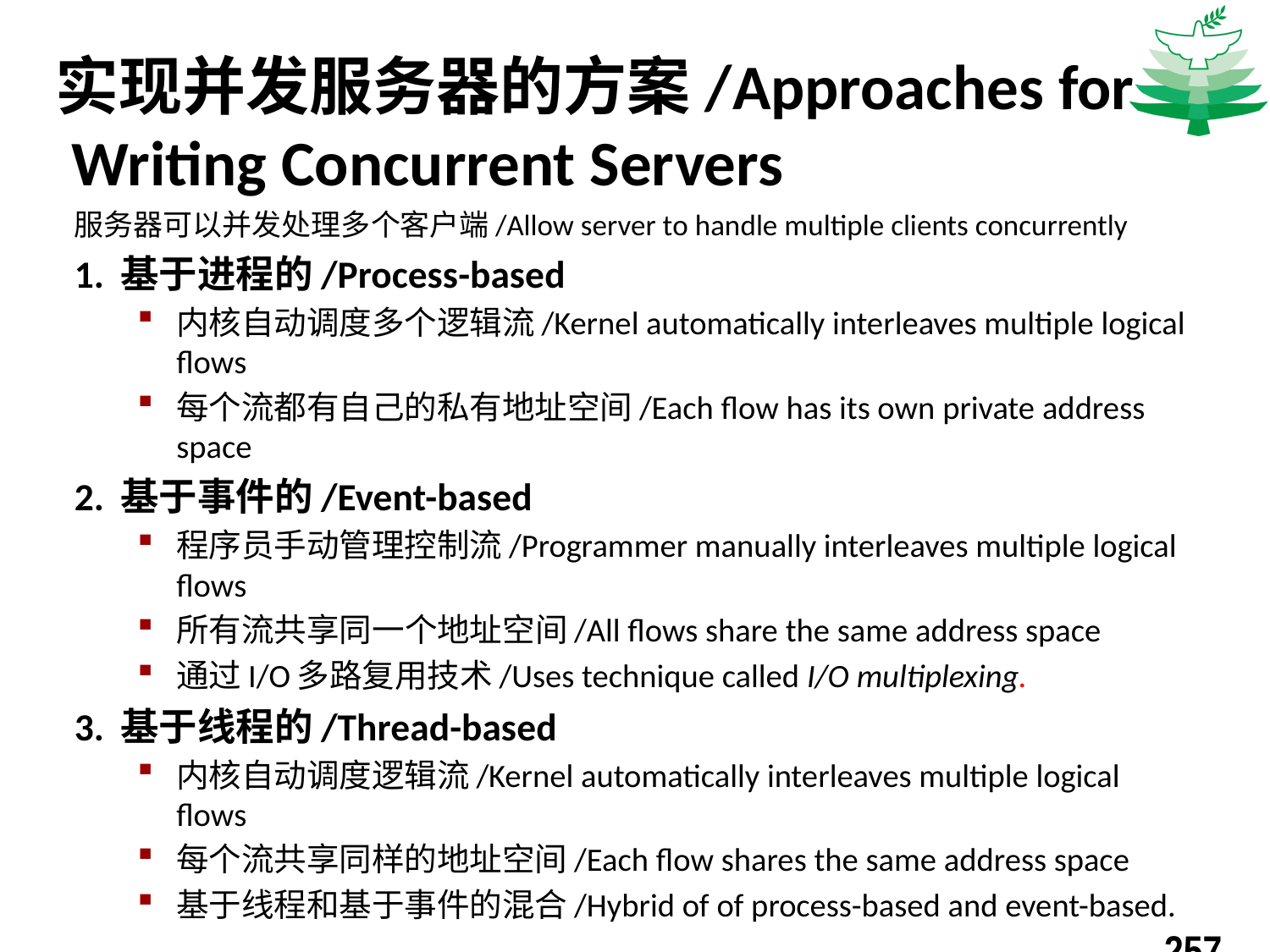

# 实现并发服务器的方案/Approaches for Writing Concurrent Servers
服务器可以并发处理多个客户端/Allow server to handle multiple clients concurrently
1. 基于进程的/Process-based
内核自动调度多个逻辑流/Kernel automatically interleaves multiple logical flows
每个流都有自己的私有地址空间/Each flow has its own private address space
2. 基于事件的/Event-based
程序员手动管理控制流/Programmer manually interleaves multiple logical flows
所有流共享同一个地址空间/All flows share the same address space
通过I/O多路复用技术/Uses technique called I/O multiplexing.
3. 基于线程的/Thread-based
内核自动调度逻辑流/Kernel automatically interleaves multiple logical flows
每个流共享同样的地址空间/Each flow shares the same address space
基于线程和基于事件的混合/Hybrid of of process-based and event-based.